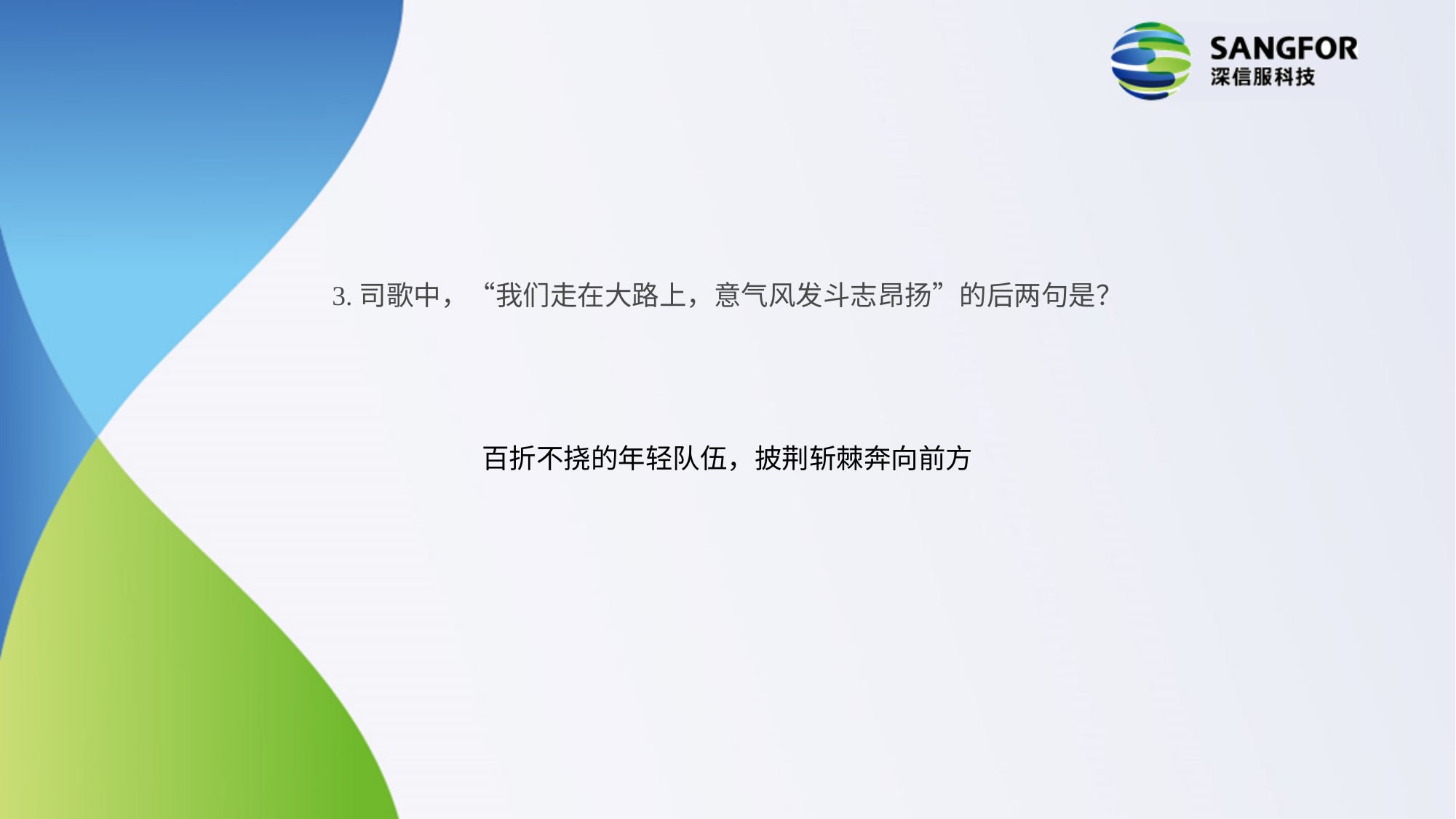

3.司歌中，“我们走在大路上，意气风发斗志昂扬”的后两句是？
百折不挠的年轻队伍，披荆斩棘奔向前方